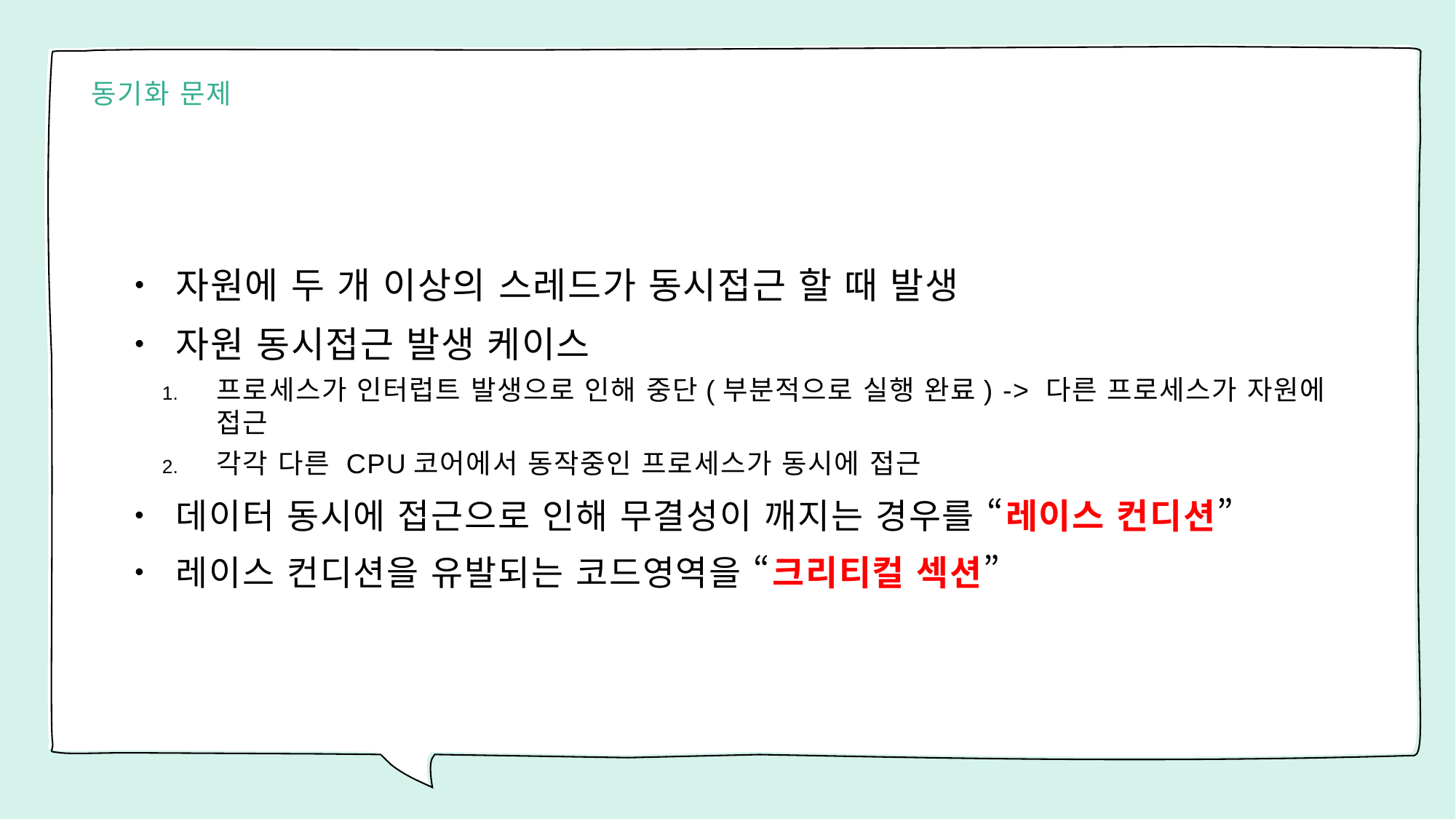

# 동기화 문제
자원에 두 개 이상의 스레드가 동시접근 할 때 발생
자원 동시접근 발생 케이스
프로세스가 인터럽트 발생으로 인해 중단(부분적으로 실행 완료) -> 다른 프로세스가 자원에 접근
각각 다른 CPU코어에서 동작중인 프로세스가 동시에 접근
데이터 동시에 접근으로 인해 무결성이 깨지는 경우를 “레이스 컨디션”
레이스 컨디션을 유발되는 코드영역을 “크리티컬 섹션”